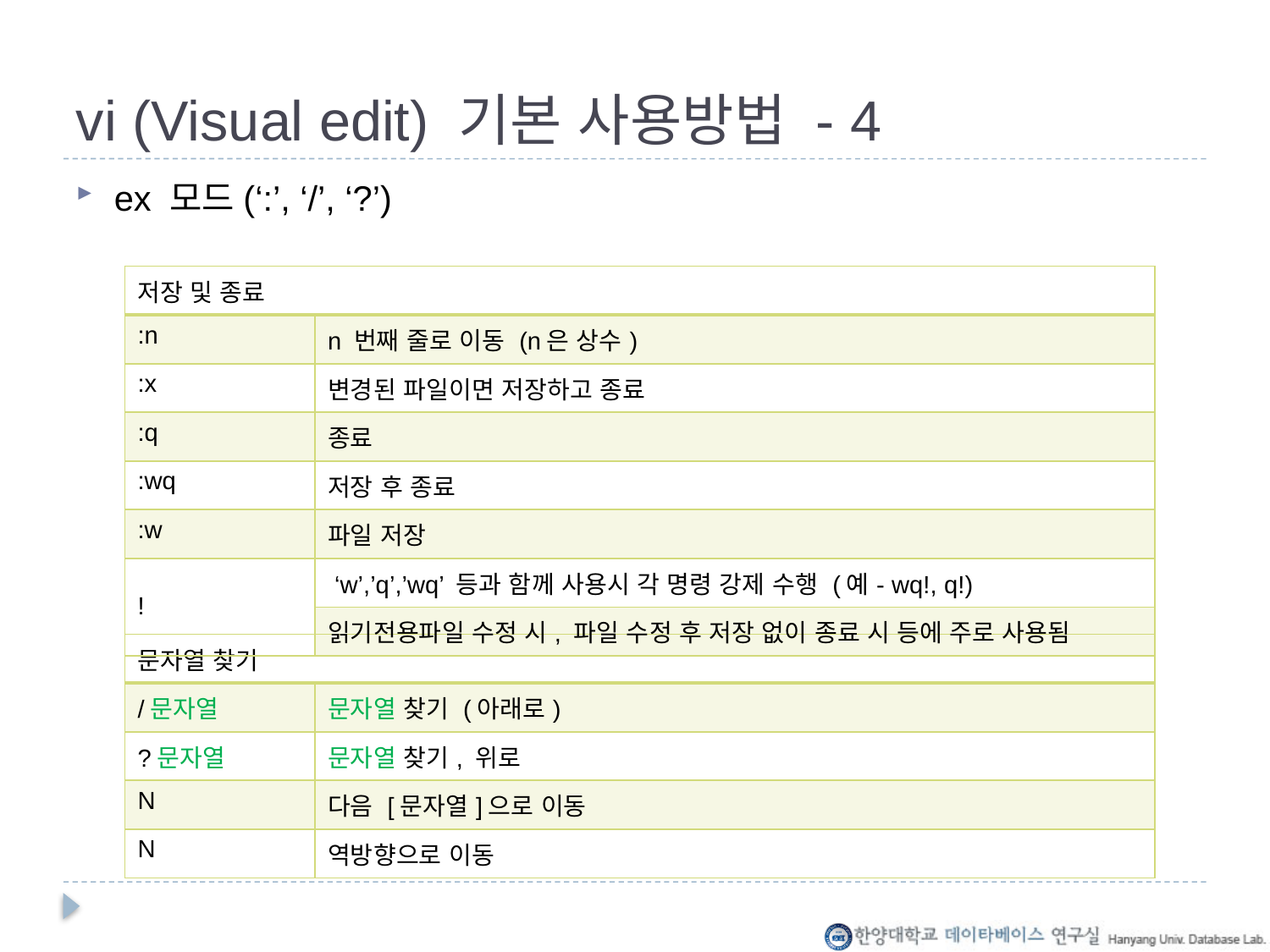

# vi (Visual edit) 기본 사용방법 - 4
ex 모드(‘:’, ‘/’, ‘?’)

| 저장 및 종료 |  |
| --- | --- |
| :n | n 번째 줄로 이동 (n은 상수) |
| :x | 변경된 파일이면 저장하고 종료 |
| :q | 종료 |
| :wq | 저장 후 종료 |
| :w | 파일 저장 |
| ! | ‘w’,’q’,’wq’ 등과 함께 사용시 각 명령 강제 수행 (예- wq!, q!) |
|  | 읽기전용파일 수정 시, 파일 수정 후 저장 없이 종료 시 등에 주로 사용됨 |
| 문자열 찾기 |  |
| --- | --- |
| /문자열 | 문자열 찾기 (아래로) |
| ?문자열 | 문자열 찾기, 위로 |
| N | 다음 [문자열]으로 이동 |
| N | 역방향으로 이동 |